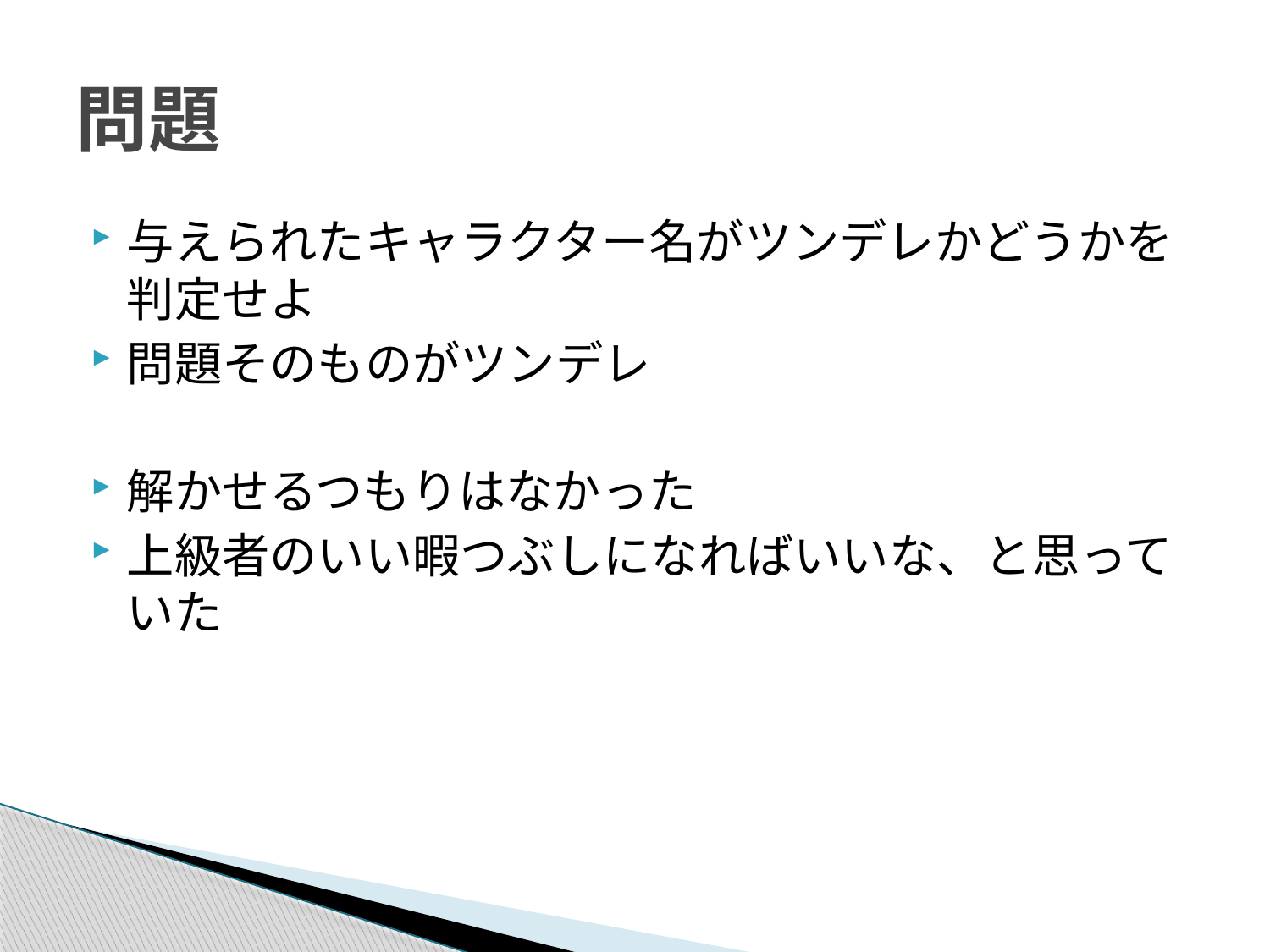

# 問題
与えられたキャラクター名がツンデレかどうかを判定せよ
問題そのものがツンデレ

解かせるつもりはなかった
上級者のいい暇つぶしになればいいな、と思っていた